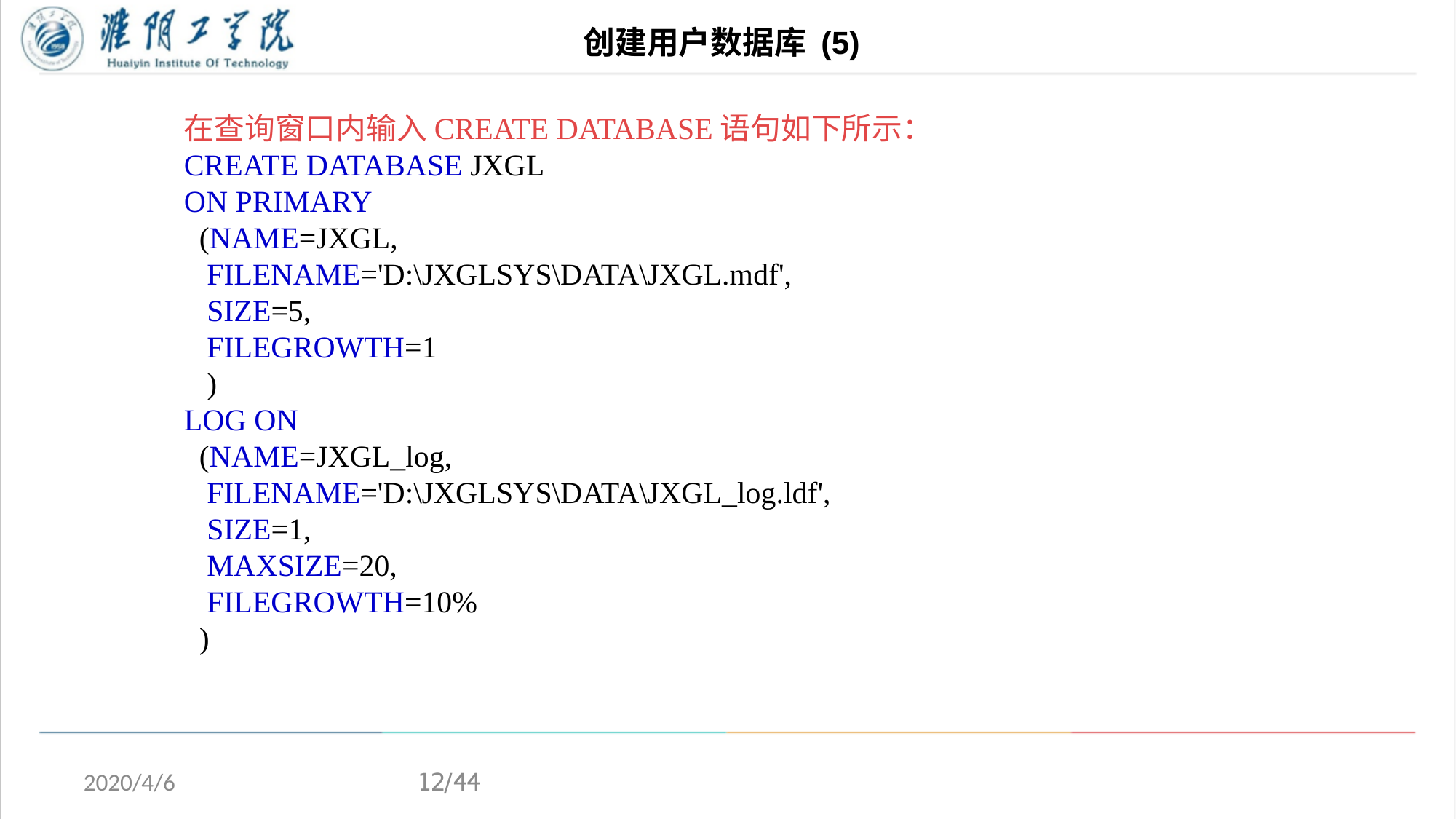

# 创建用户数据库 (5)
在查询窗口内输入CREATE DATABASE语句如下所示：
CREATE DATABASE JXGL
ON PRIMARY
  (NAME=JXGL,
   FILENAME='D:\JXGLSYS\DATA\JXGL.mdf',
   SIZE=5,
   FILEGROWTH=1
   )
LOG ON
  (NAME=JXGL_log,
   FILENAME='D:\JXGLSYS\DATA\JXGL_log.ldf',
   SIZE=1,
   MAXSIZE=20,
   FILEGROWTH=10%
  )
12/44
2020/4/6